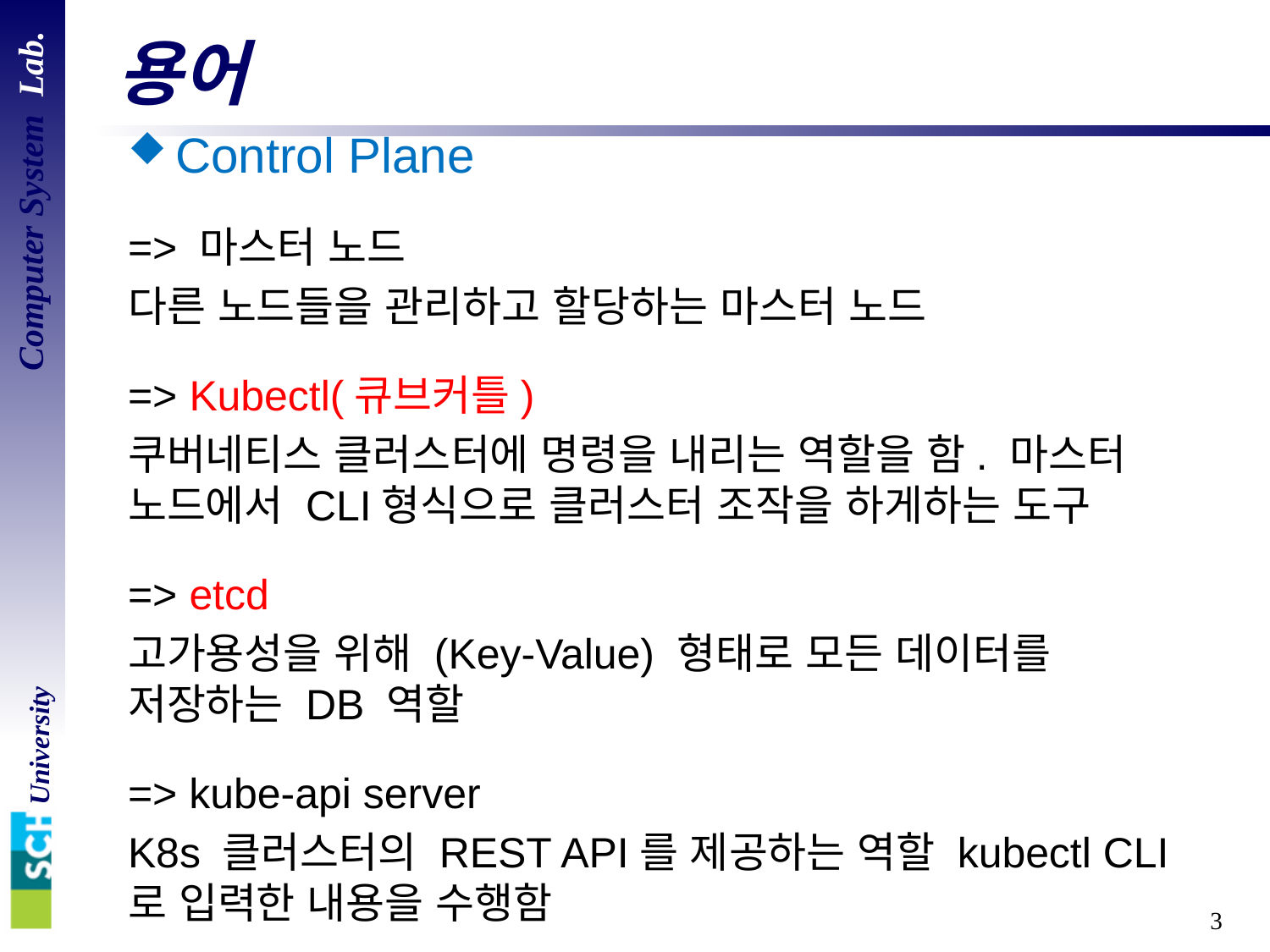

# 용어
Control Plane

=> 마스터 노드
다른 노드들을 관리하고 할당하는 마스터 노드

=> Kubectl(큐브커틀)
쿠버네티스 클러스터에 명령을 내리는 역할을 함. 마스터 노드에서 CLI형식으로 클러스터 조작을 하게하는 도구

=> etcd
고가용성을 위해 (Key-Value) 형태로 모든 데이터를 저장하는 DB 역할

=> kube-api server
K8s 클러스터의 REST API를 제공하는 역할 kubectl CLI로 입력한 내용을 수행함